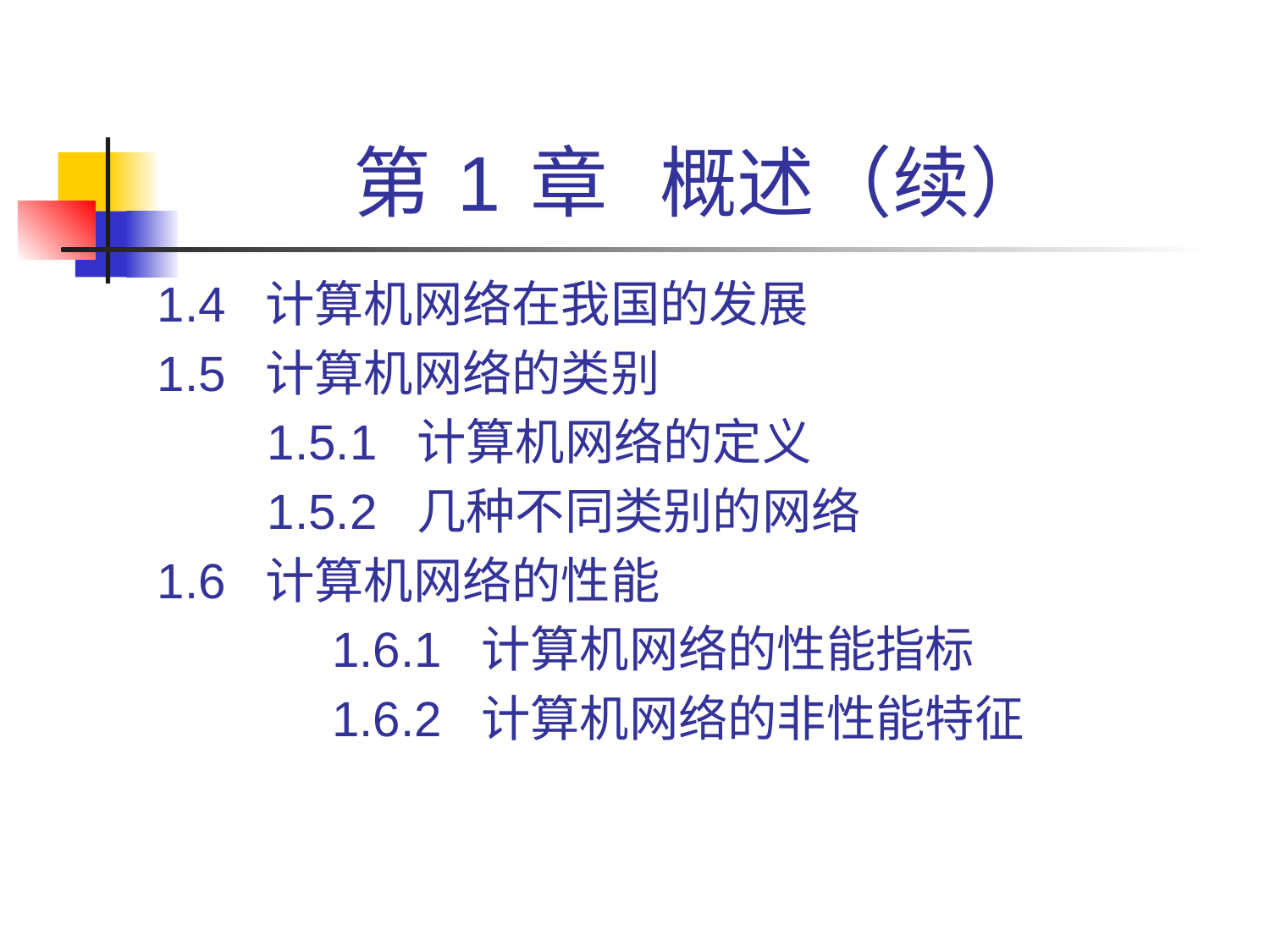

# 第 1 章   概述（续）
1.4  计算机网络在我国的发展
1.5  计算机网络的类别
        1.5.1  计算机网络的定义
        1.5.2  几种不同类别的网络
1.6  计算机网络的性能
		1.6.1  计算机网络的性能指标
		1.6.2  计算机网络的非性能特征